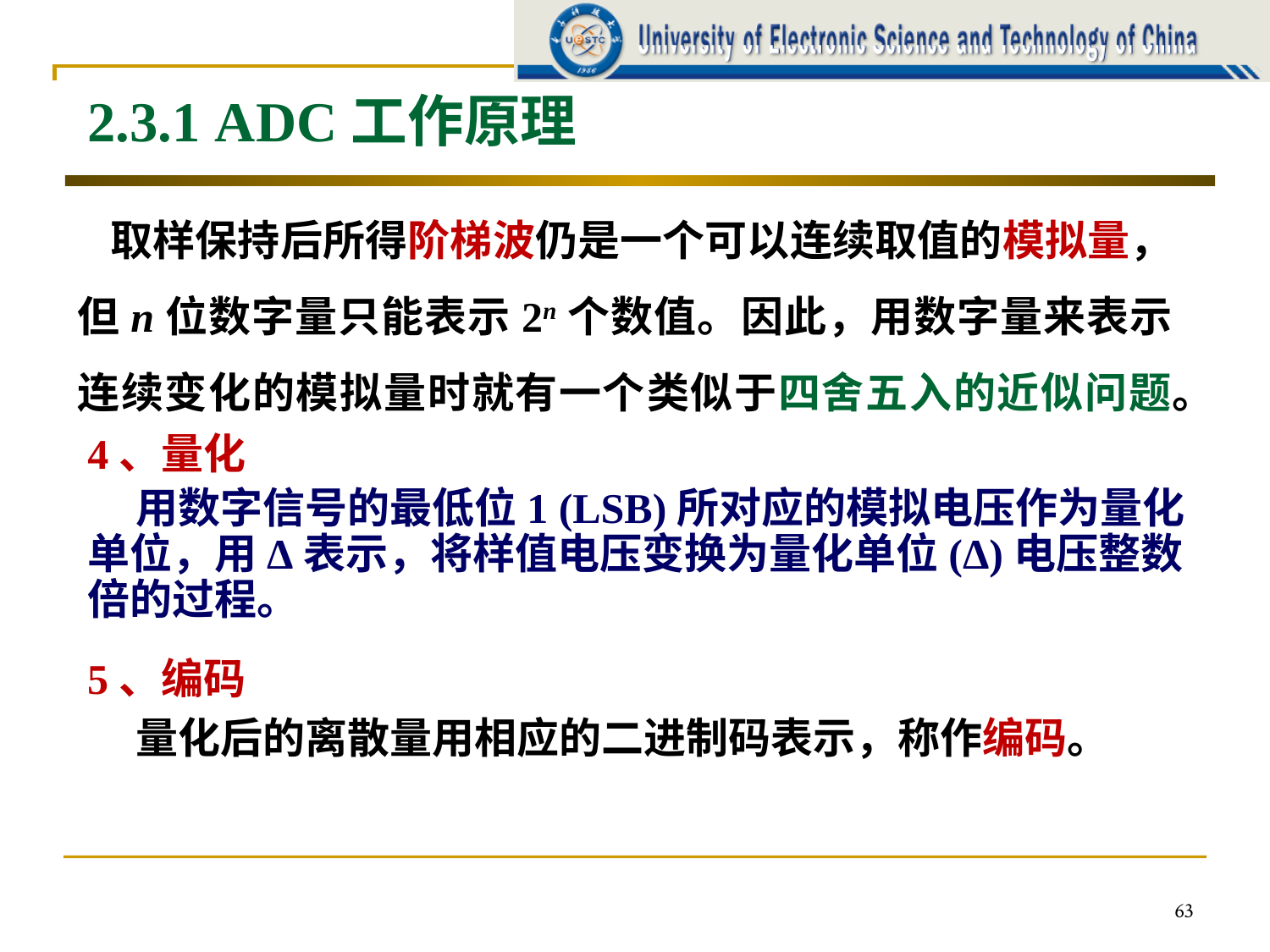

2.3.1 ADC工作原理
    取样保持后所得阶梯波仍是一个可以连续取值的模拟量，但n位数字量只能表示2n个数值。因此，用数字量来表示连续变化的模拟量时就有一个类似于四舍五入的近似问题。
4、量化
    用数字信号的最低位1 (LSB)所对应的模拟电压作为量化单位，用Δ表示，将样值电压变换为量化单位(Δ)电压整数倍的过程。
5、编码
    量化后的离散量用相应的二进制码表示，称作编码。

63